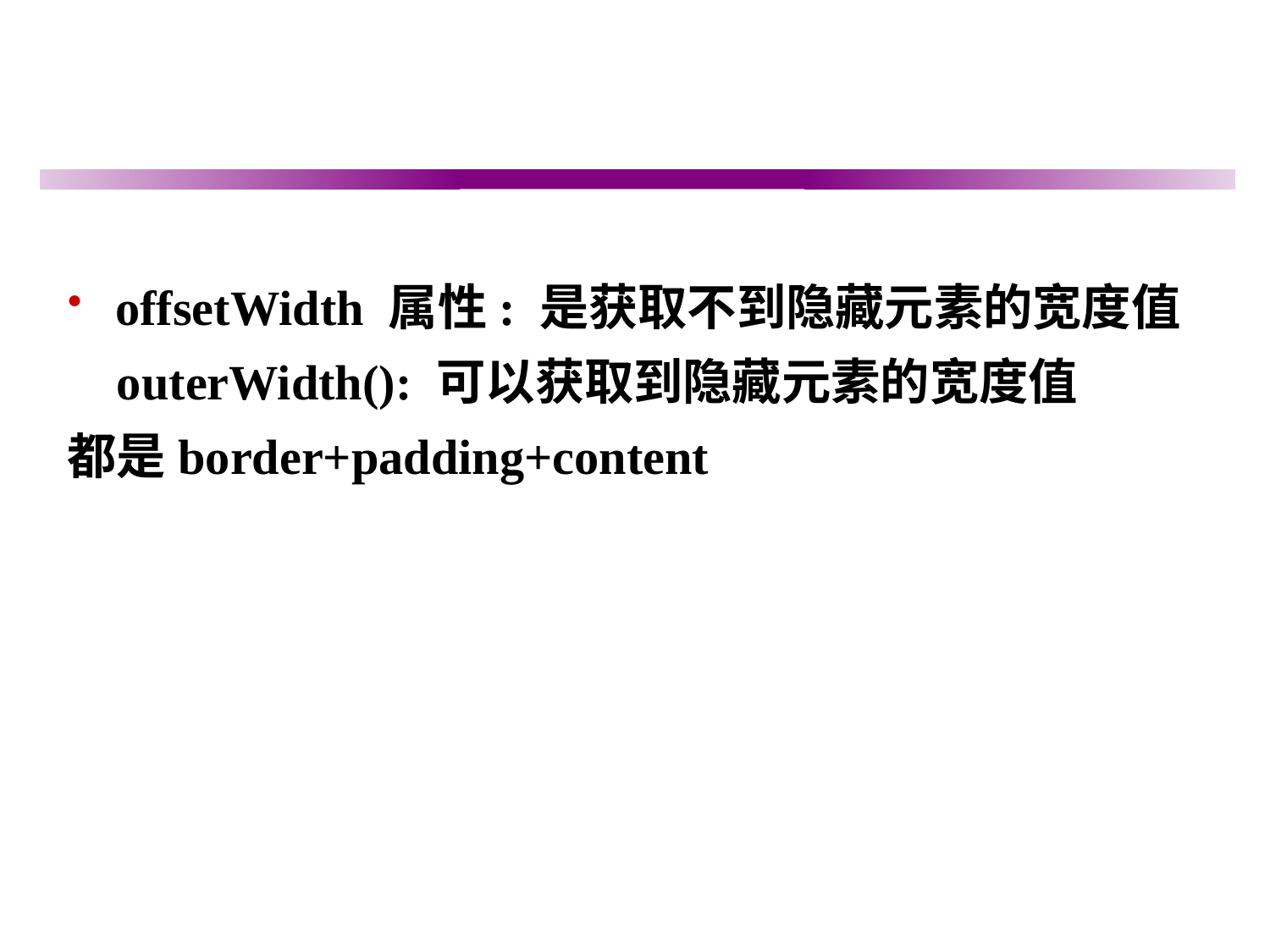

#

offsetWidth 属性: 是获取不到隐藏元素的宽度值
    outerWidth(): 可以获取到隐藏元素的宽度值
都是border+padding+content